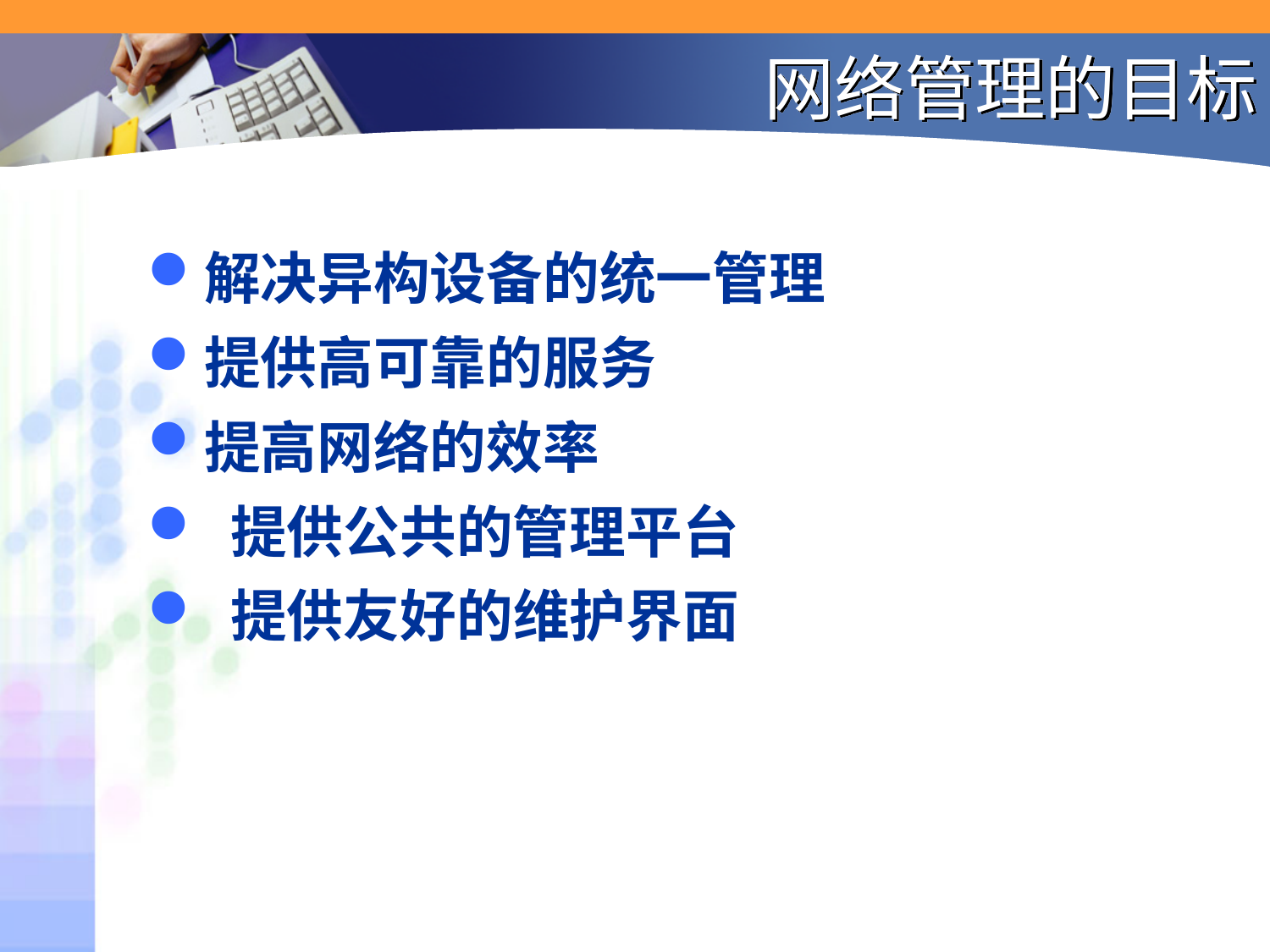

# 网络管理的目标
解决异构设备的统一管理
提供高可靠的服务
提高网络的效率
 提供公共的管理平台
 提供友好的维护界面